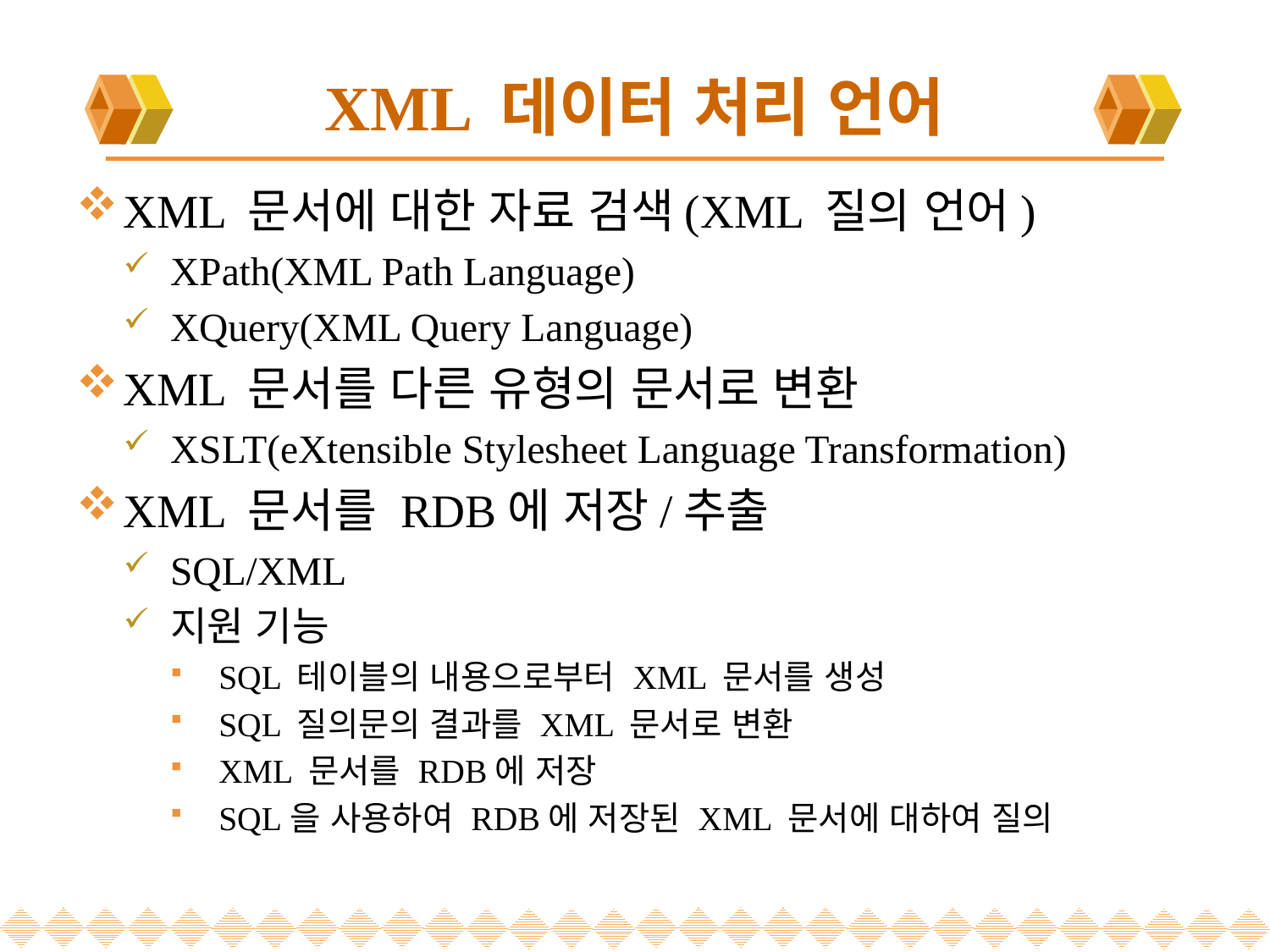

# XML 데이터 처리 언어
XML 문서에 대한 자료 검색(XML 질의 언어)
XPath(XML Path Language)
XQuery(XML Query Language)
XML 문서를 다른 유형의 문서로 변환
XSLT(eXtensible Stylesheet Language Transformation)
XML 문서를 RDB에 저장/추출
SQL/XML
지원 기능
SQL 테이블의 내용으로부터 XML 문서를 생성
SQL 질의문의 결과를 XML 문서로 변환
XML 문서를 RDB에 저장
SQL을 사용하여 RDB에 저장된 XML 문서에 대하여 질의